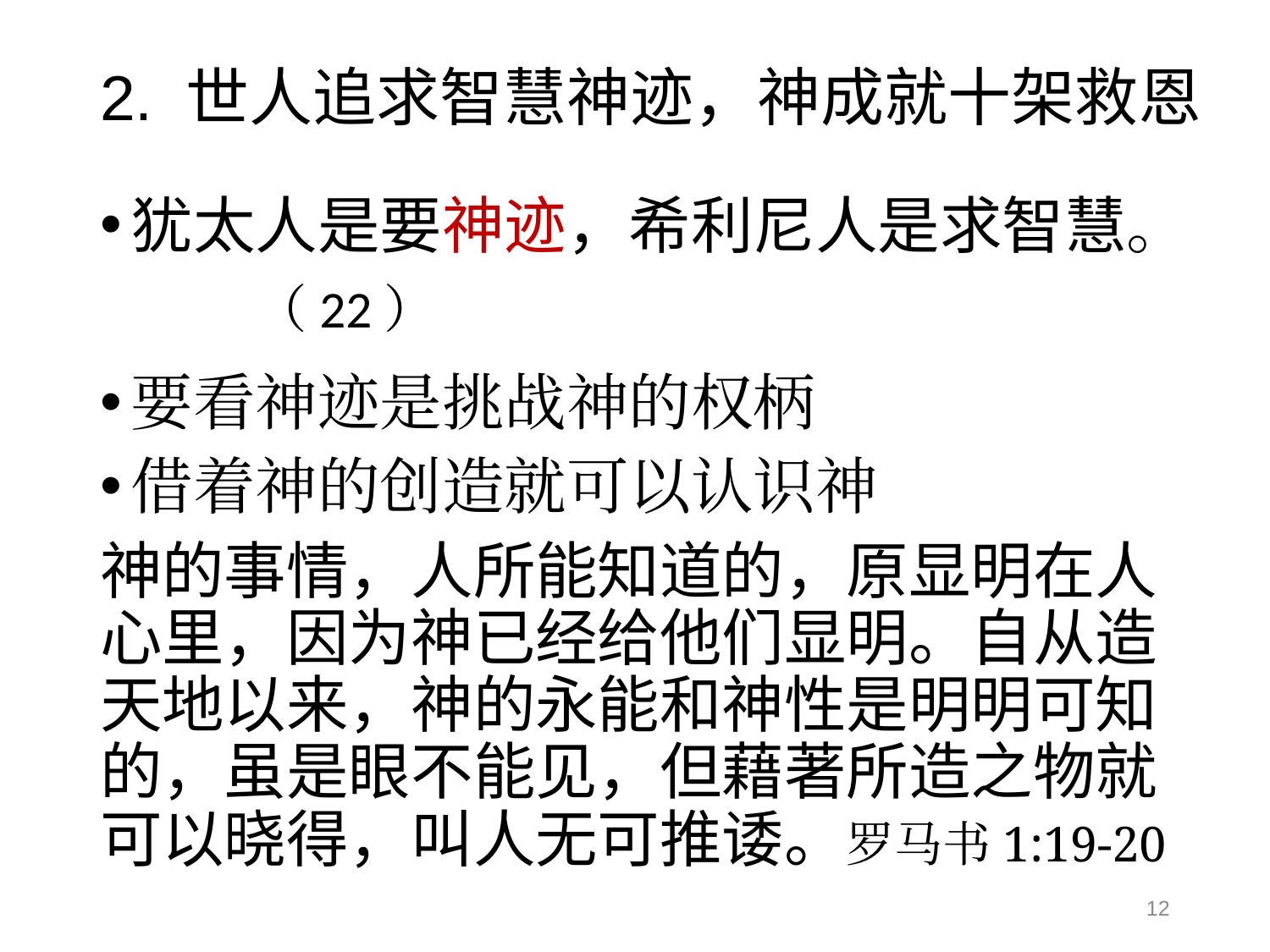

# 2. 世人追求智慧神迹，神成就十架救恩
犹太人是要神迹，希利尼人是求智慧。
							（22）
要看神迹是挑战神的权柄
借着神的创造就可以认识神
神的事情，人所能知道的，原显明在人心里，因为神已经给他们显明。自从造天地以来，神的永能和神性是明明可知的，虽是眼不能见，但藉著所造之物就可以晓得，叫人无可推诿。罗马书1:19-20
12